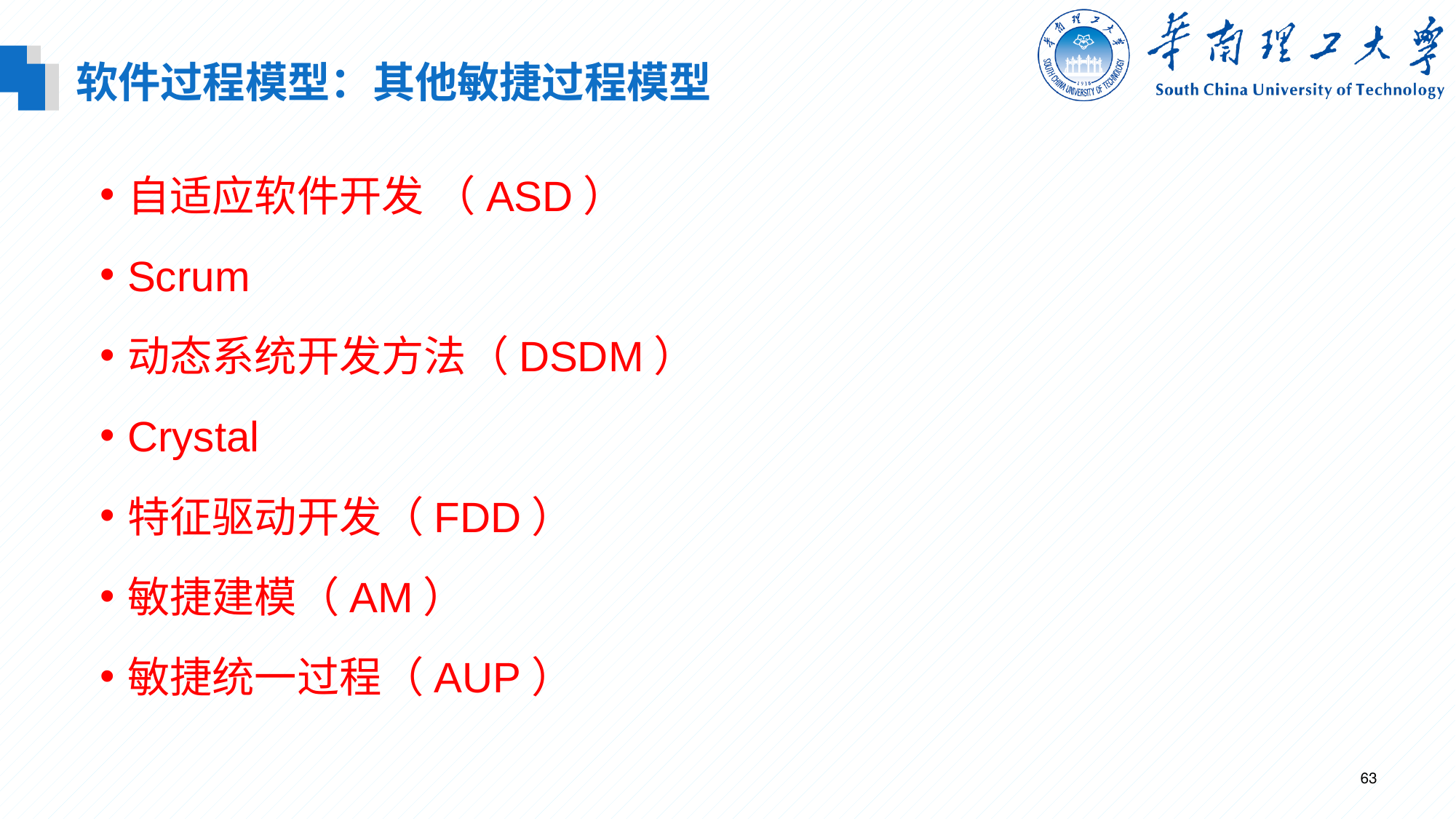

软件过程模型：其他敏捷过程模型
自适应软件开发 （ASD）
Scrum
动态系统开发方法（DSDM）
Crystal
特征驱动开发（FDD）
敏捷建模（AM）
敏捷统一过程（AUP）
63